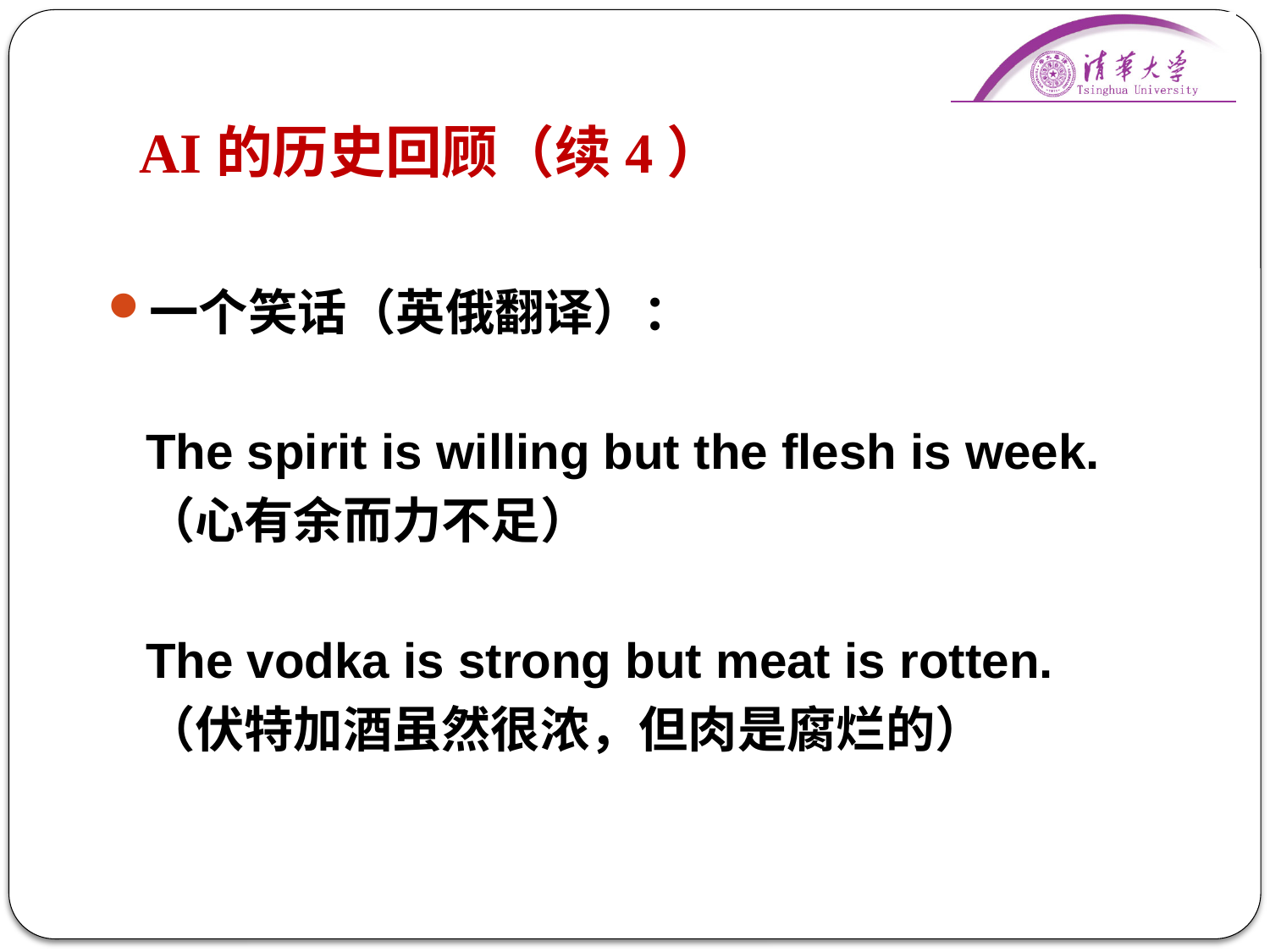

# AI的历史回顾（续4）
一个笑话（英俄翻译）：

	The spirit is willing but the flesh is week.
	（心有余而力不足）

	The vodka is strong but meat is rotten.
	（伏特加酒虽然很浓，但肉是腐烂的）

19